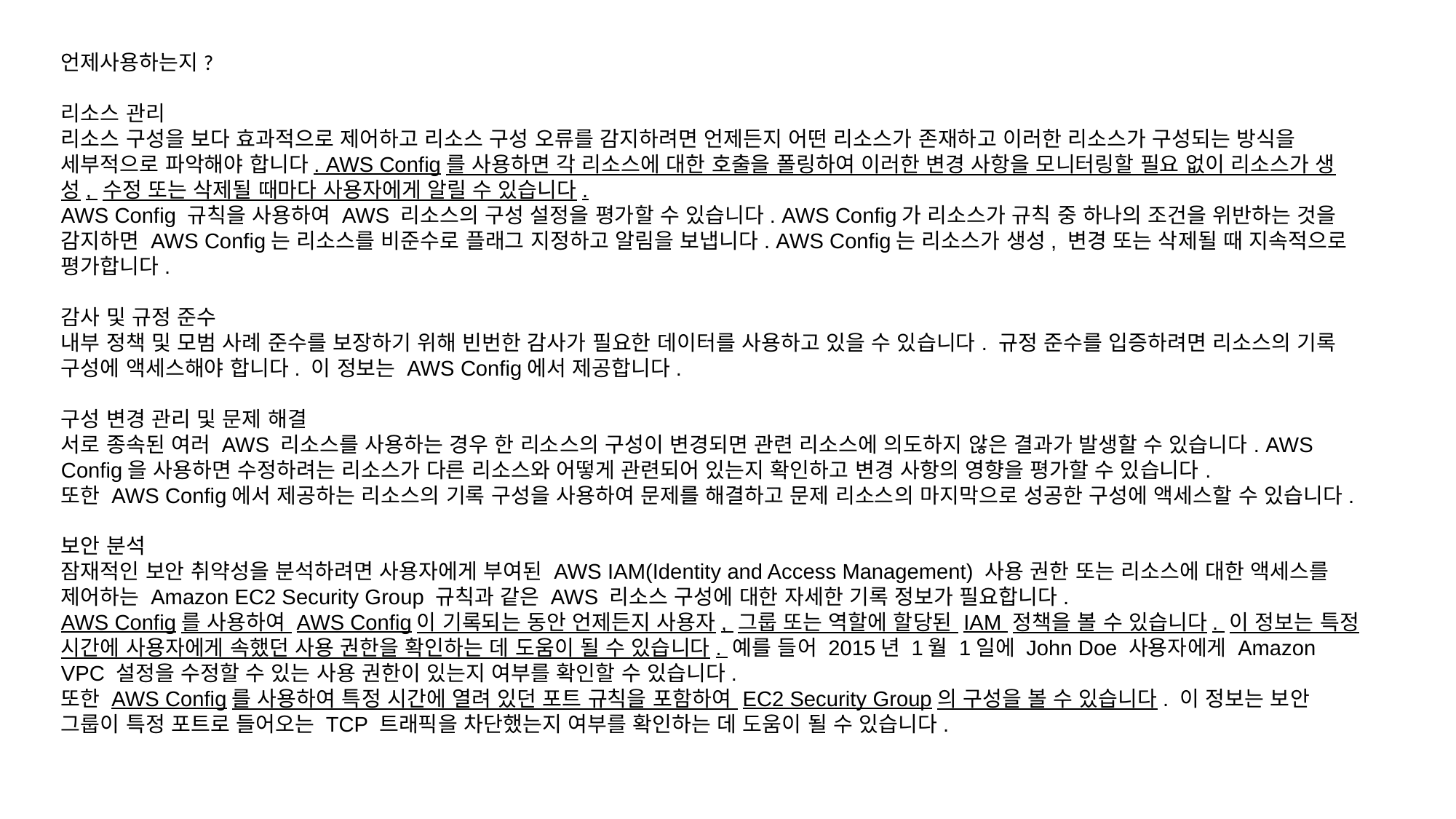

언제사용하는지?

리소스 관리
리소스 구성을 보다 효과적으로 제어하고 리소스 구성 오류를 감지하려면 언제든지 어떤 리소스가 존재하고 이러한 리소스가 구성되는 방식을 세부적으로 파악해야 합니다. AWS Config를 사용하면 각 리소스에 대한 호출을 폴링하여 이러한 변경 사항을 모니터링할 필요 없이 리소스가 생성, 수정 또는 삭제될 때마다 사용자에게 알릴 수 있습니다.
AWS Config 규칙을 사용하여 AWS 리소스의 구성 설정을 평가할 수 있습니다. AWS Config가 리소스가 규칙 중 하나의 조건을 위반하는 것을 감지하면 AWS Config는 리소스를 비준수로 플래그 지정하고 알림을 보냅니다. AWS Config는 리소스가 생성, 변경 또는 삭제될 때 지속적으로 평가합니다.
감사 및 규정 준수
내부 정책 및 모범 사례 준수를 보장하기 위해 빈번한 감사가 필요한 데이터를 사용하고 있을 수 있습니다. 규정 준수를 입증하려면 리소스의 기록 구성에 액세스해야 합니다. 이 정보는 AWS Config에서 제공합니다.
구성 변경 관리 및 문제 해결
서로 종속된 여러 AWS 리소스를 사용하는 경우 한 리소스의 구성이 변경되면 관련 리소스에 의도하지 않은 결과가 발생할 수 있습니다. AWS Config을 사용하면 수정하려는 리소스가 다른 리소스와 어떻게 관련되어 있는지 확인하고 변경 사항의 영향을 평가할 수 있습니다. 
또한 AWS Config에서 제공하는 리소스의 기록 구성을 사용하여 문제를 해결하고 문제 리소스의 마지막으로 성공한 구성에 액세스할 수 있습니다.
보안 분석
잠재적인 보안 취약성을 분석하려면 사용자에게 부여된 AWS IAM(Identity and Access Management) 사용 권한 또는 리소스에 대한 액세스를 제어하는 Amazon EC2 Security Group 규칙과 같은 AWS 리소스 구성에 대한 자세한 기록 정보가 필요합니다.
AWS Config를 사용하여 AWS Config이 기록되는 동안 언제든지 사용자, 그룹 또는 역할에 할당된 IAM 정책을 볼 수 있습니다. 이 정보는 특정 시간에 사용자에게 속했던 사용 권한을 확인하는 데 도움이 될 수 있습니다. 예를 들어 2015년 1월 1일에 John Doe 사용자에게 Amazon VPC 설정을 수정할 수 있는 사용 권한이 있는지 여부를 확인할 수 있습니다.
또한 AWS Config를 사용하여 특정 시간에 열려 있던 포트 규칙을 포함하여 EC2 Security Group의 구성을 볼 수 있습니다. 이 정보는 보안 그룹이 특정 포트로 들어오는 TCP 트래픽을 차단했는지 여부를 확인하는 데 도움이 될 수 있습니다.